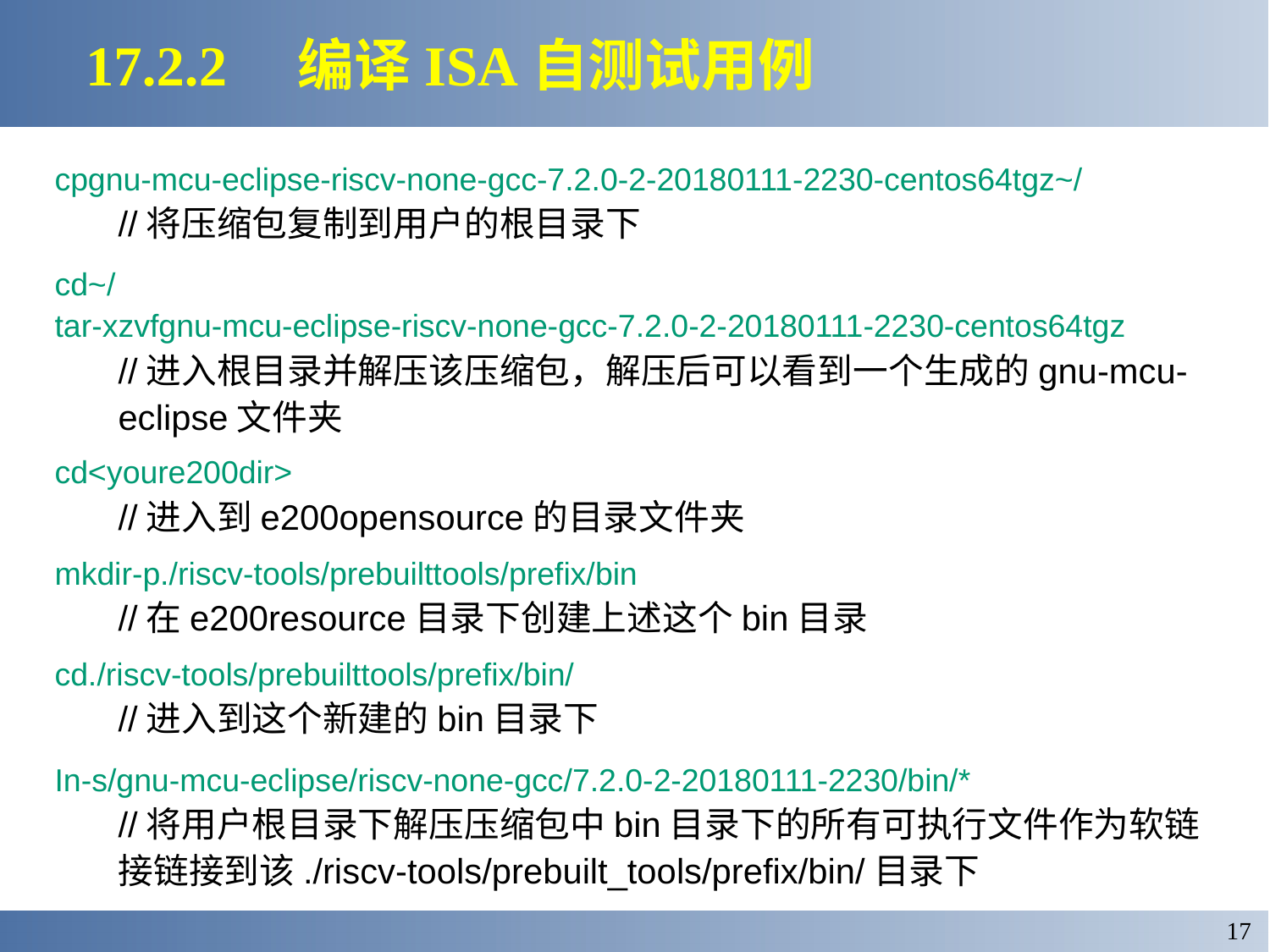

17.2.2    编译ISA自测试用例
cpgnu-mcu-eclipse-riscv-none-gcc-7.2.0-2-20180111-2230-centos64tgz~/
//将压缩包复制到用户的根目录下

cd~/
tar-xzvfgnu-mcu-eclipse-riscv-none-gcc-7.2.0-2-20180111-2230-centos64tgz
//进入根目录并解压该压缩包，解压后可以看到一个生成的gnu-mcu-eclipse文件夹

cd<youre200dir>
//进入到e200opensource的目录文件夹

mkdir-p./riscv-tools/prebuilttools/prefix/bin
//在e200resource目录下创建上述这个bin目录

cd./riscv-tools/prebuilttools/prefix/bin/
//进入到这个新建的bin目录下

In-s/gnu-mcu-eclipse/riscv-none-gcc/7.2.0-2-20180111-2230/bin/*
//将用户根目录下解压压缩包中bin目录下的所有可执行文件作为软链接链接到该./riscv-tools/prebuilt_tools/prefix/bin/目录下